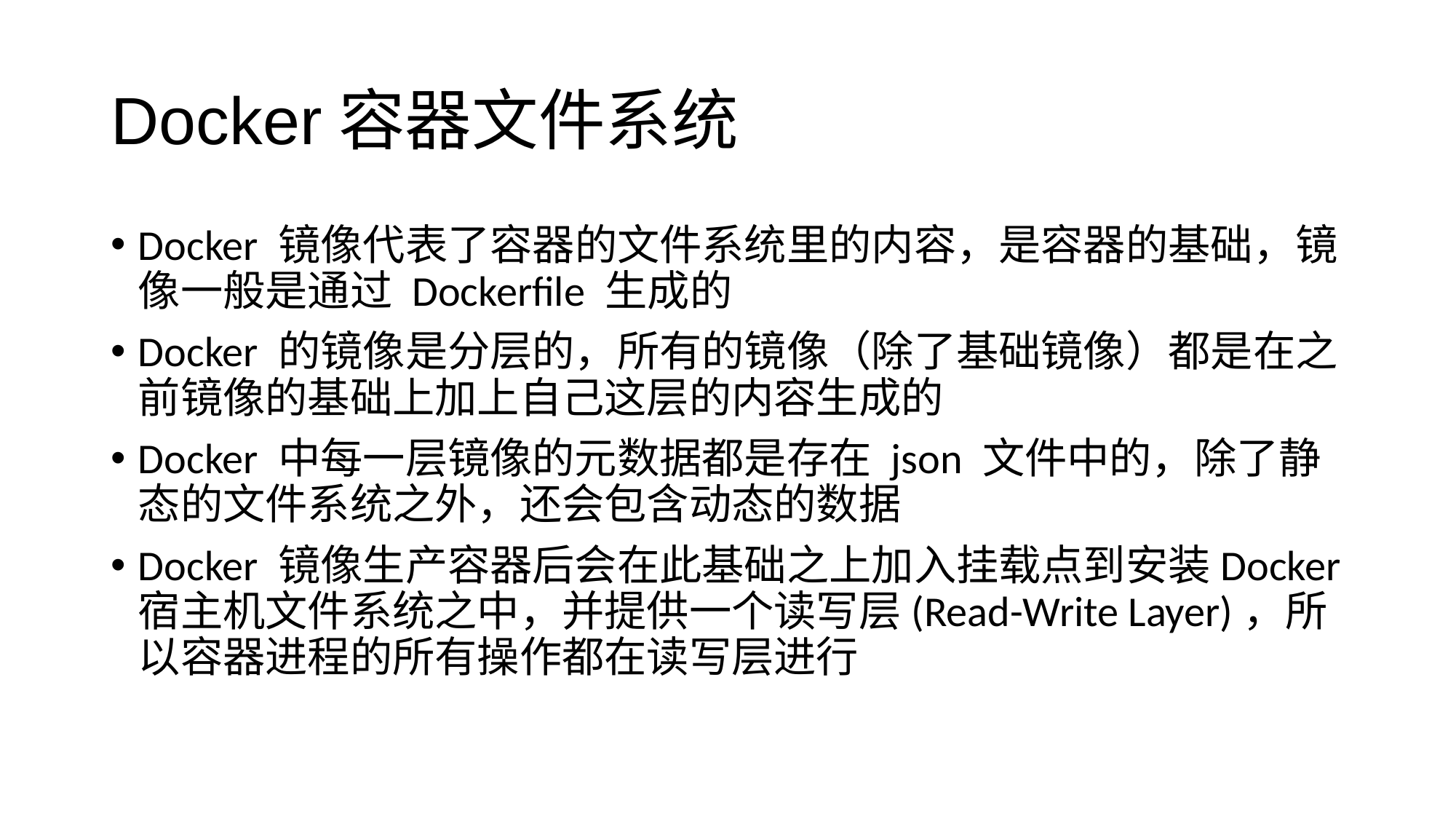

# Docker容器文件系统
Docker 镜像代表了容器的文件系统里的内容，是容器的基础，镜像一般是通过 Dockerfile 生成的
Docker 的镜像是分层的，所有的镜像（除了基础镜像）都是在之前镜像的基础上加上自己这层的内容生成的
Docker 中每一层镜像的元数据都是存在 json 文件中的，除了静态的文件系统之外，还会包含动态的数据
Docker 镜像生产容器后会在此基础之上加入挂载点到安装Docker宿主机文件系统之中，并提供一个读写层(Read-Write Layer)，所以容器进程的所有操作都在读写层进行